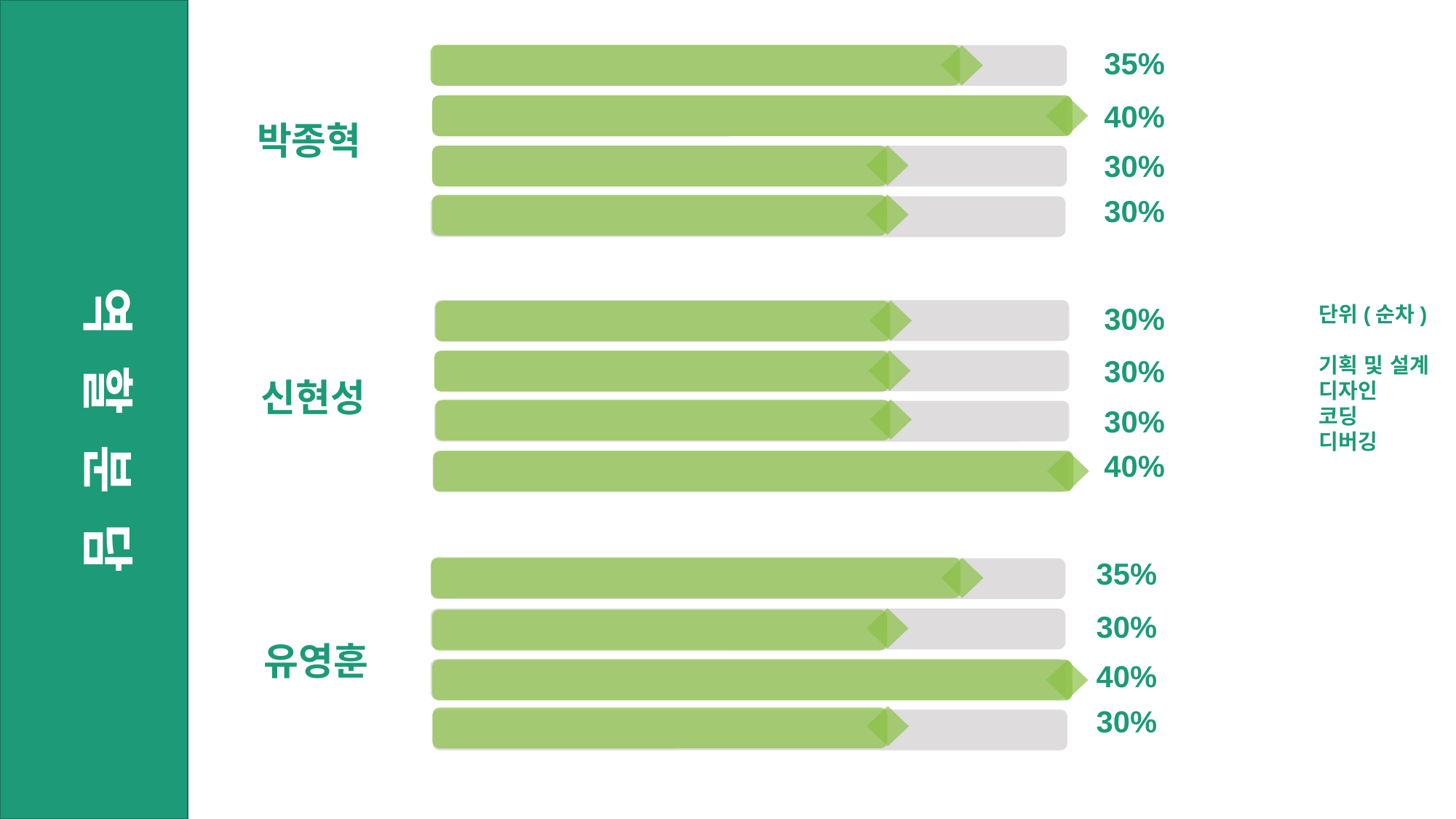

35%

40%

박종혁
30%

역  할  분  담
30%

30%
단위(순차)

기획 및 설계
디자인
코딩
디버깅

30%

신현성
30%

40%

35%

30%

유영훈
40%

30%